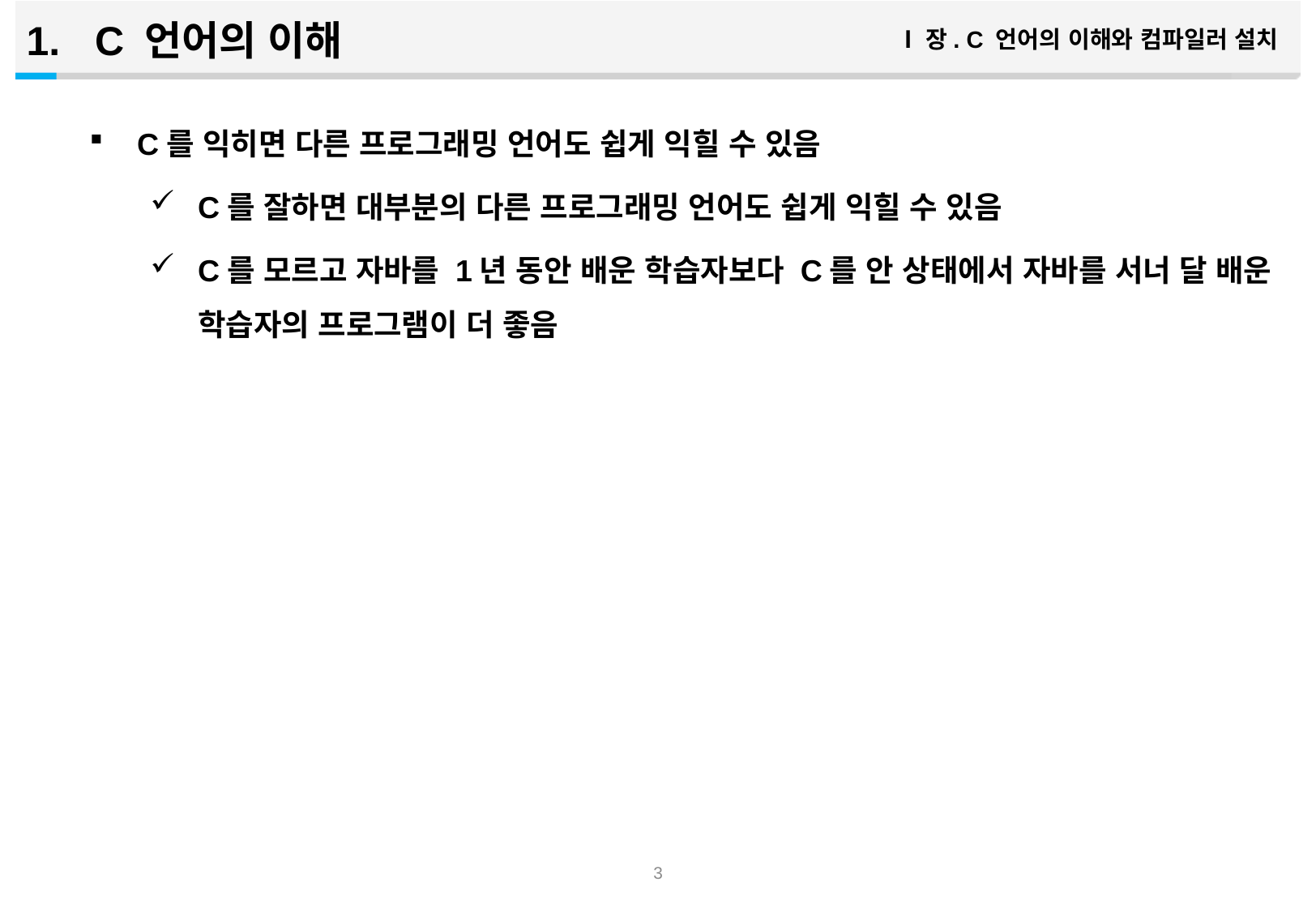

C 언어의 이해
Ⅰ장. C 언어의 이해와 컴파일러 설치
C를 익히면 다른 프로그래밍 언어도 쉽게 익힐 수 있음
C를 잘하면 대부분의 다른 프로그래밍 언어도 쉽게 익힐 수 있음
C를 모르고 자바를 1년 동안 배운 학습자보다 C를 안 상태에서 자바를 서너 달 배운 학습자의 프로그램이 더 좋음
3